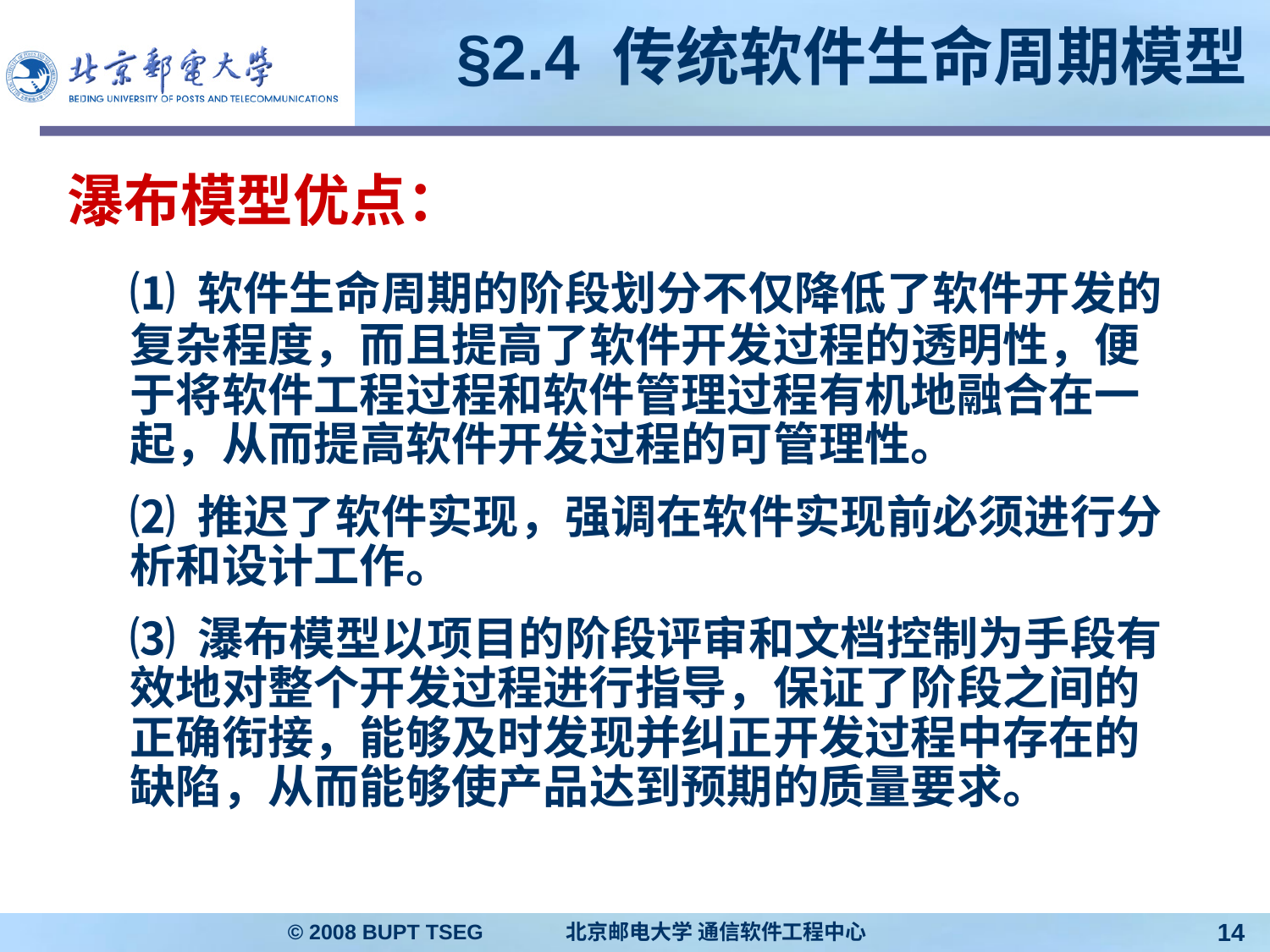

# §2.4 传统软件生命周期模型
瀑布模型优点：
	⑴ 软件生命周期的阶段划分不仅降低了软件开发的复杂程度，而且提高了软件开发过程的透明性，便于将软件工程过程和软件管理过程有机地融合在一起，从而提高软件开发过程的可管理性。
	⑵ 推迟了软件实现，强调在软件实现前必须进行分析和设计工作。
	⑶ 瀑布模型以项目的阶段评审和文档控制为手段有效地对整个开发过程进行指导，保证了阶段之间的正确衔接，能够及时发现并纠正开发过程中存在的缺陷，从而能够使产品达到预期的质量要求。
© 2008 BUPT TSEG             北京邮电大学 通信软件工程中心